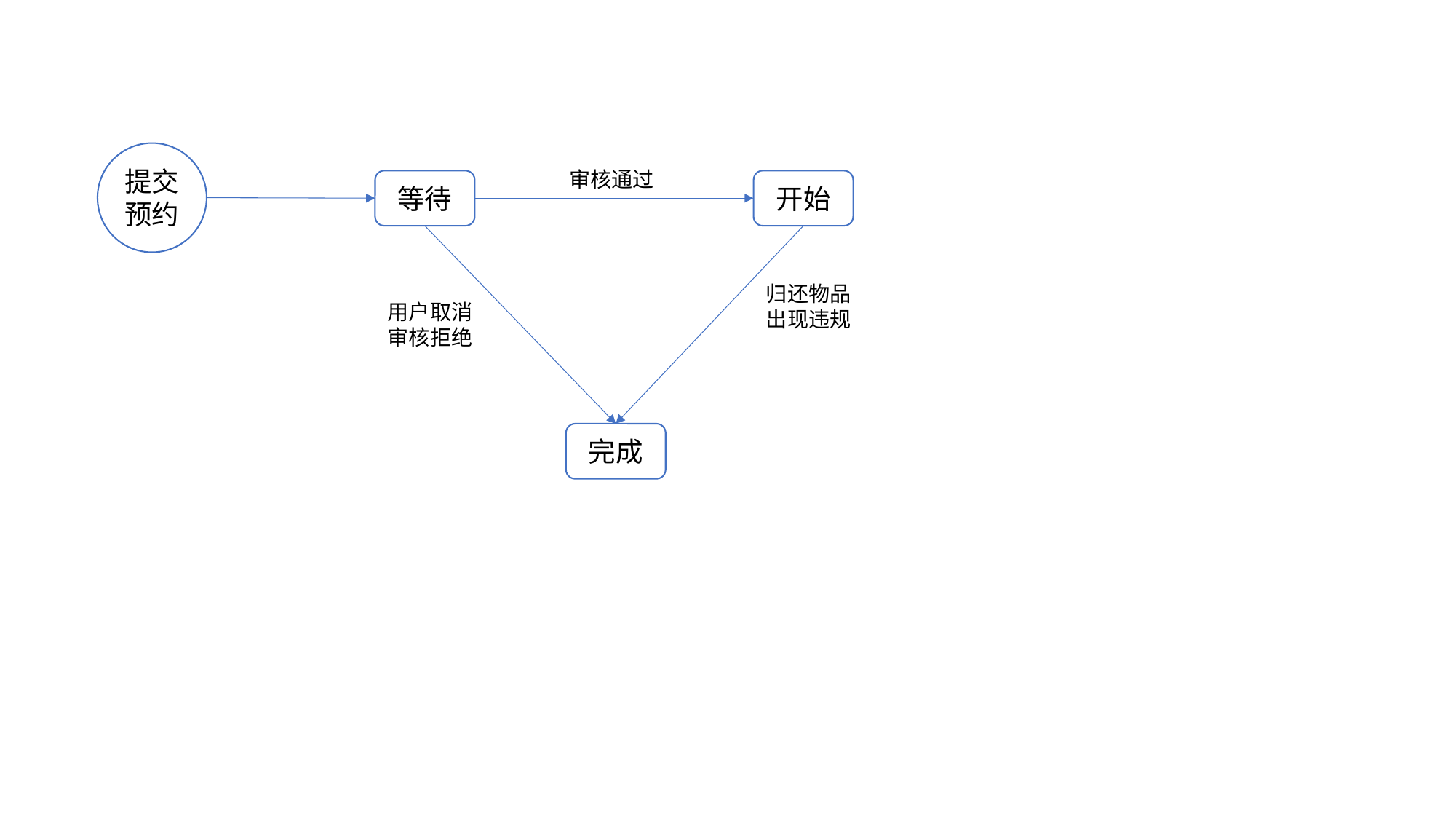

提交预约
审核通过
等待
开始
归还物品
出现违规
用户取消
审核拒绝
完成